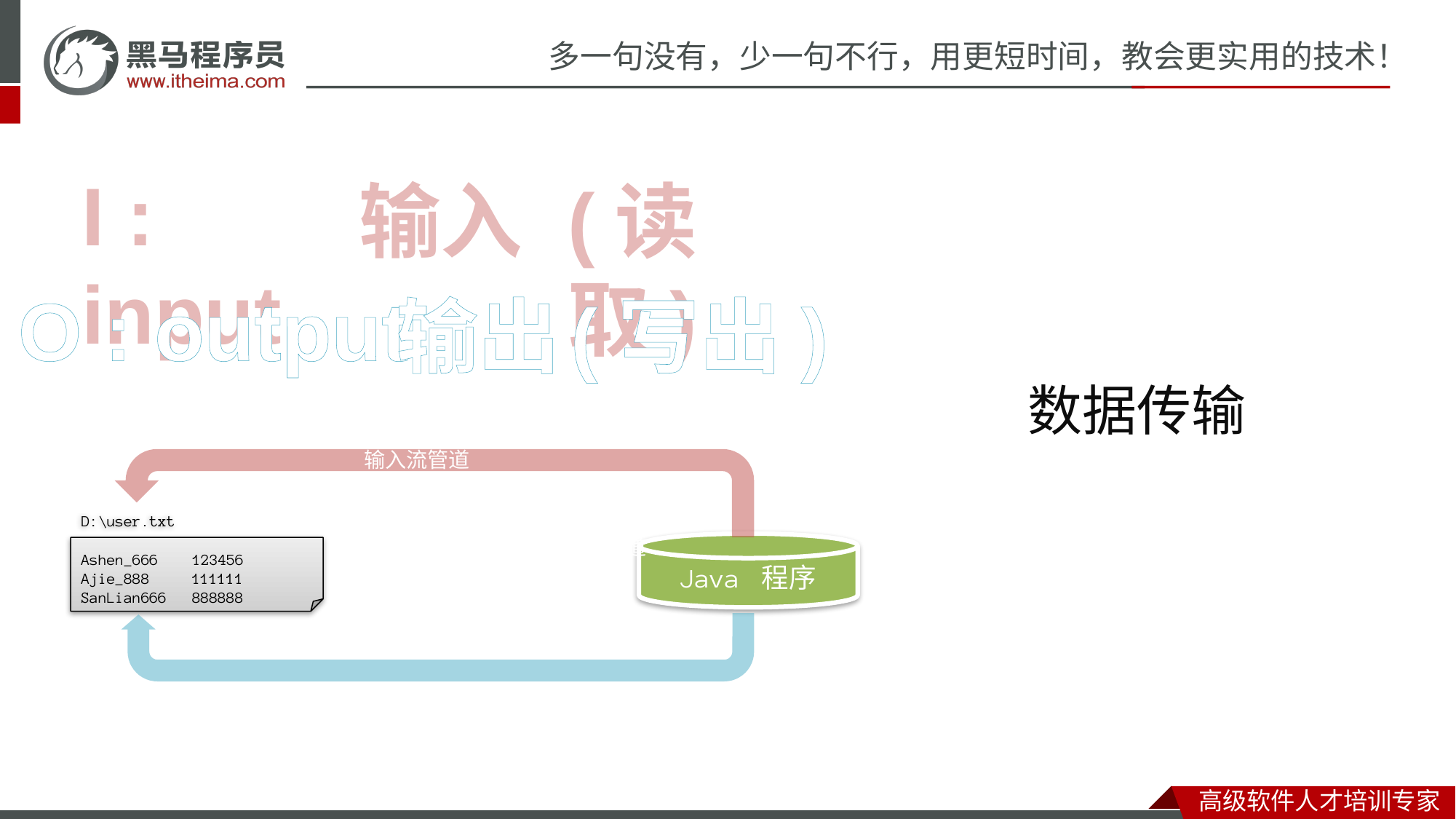

I : input
输入
(读取)
O : output
输出
(写出)
数据传输
输入流管道

输出流管道
Java 程序
D:\user.txt

Ashen_666    123456
Ajie_888     111111
SanLian666   888888